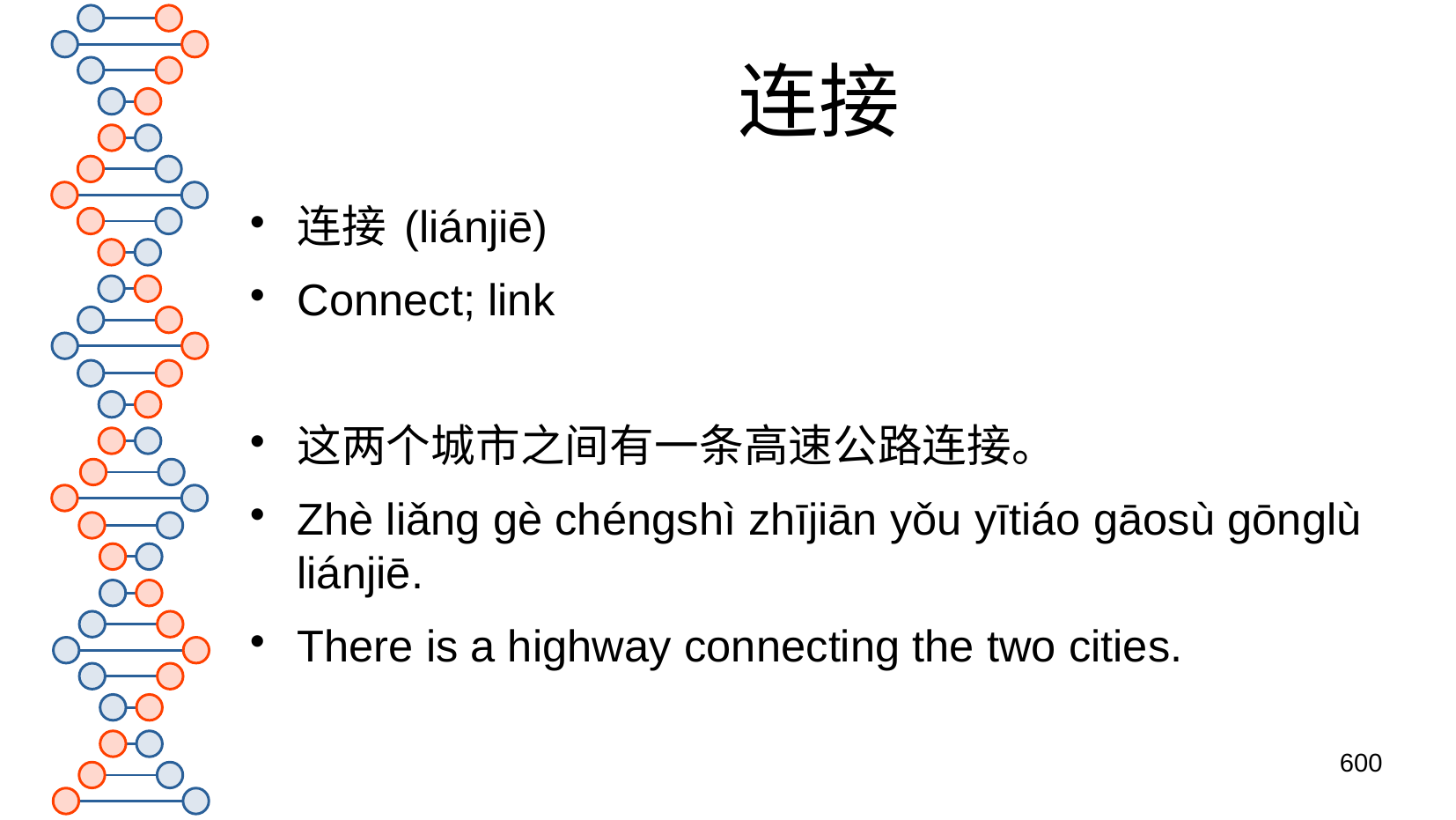

# 连接
连接 (liánjiē)
Connect; link

这两个城市之间有一条高速公路连接。
Zhè liǎng gè chéngshì zhījiān yǒu yītiáo gāosù gōnglù liánjiē.
There is a highway connecting the two cities.
600